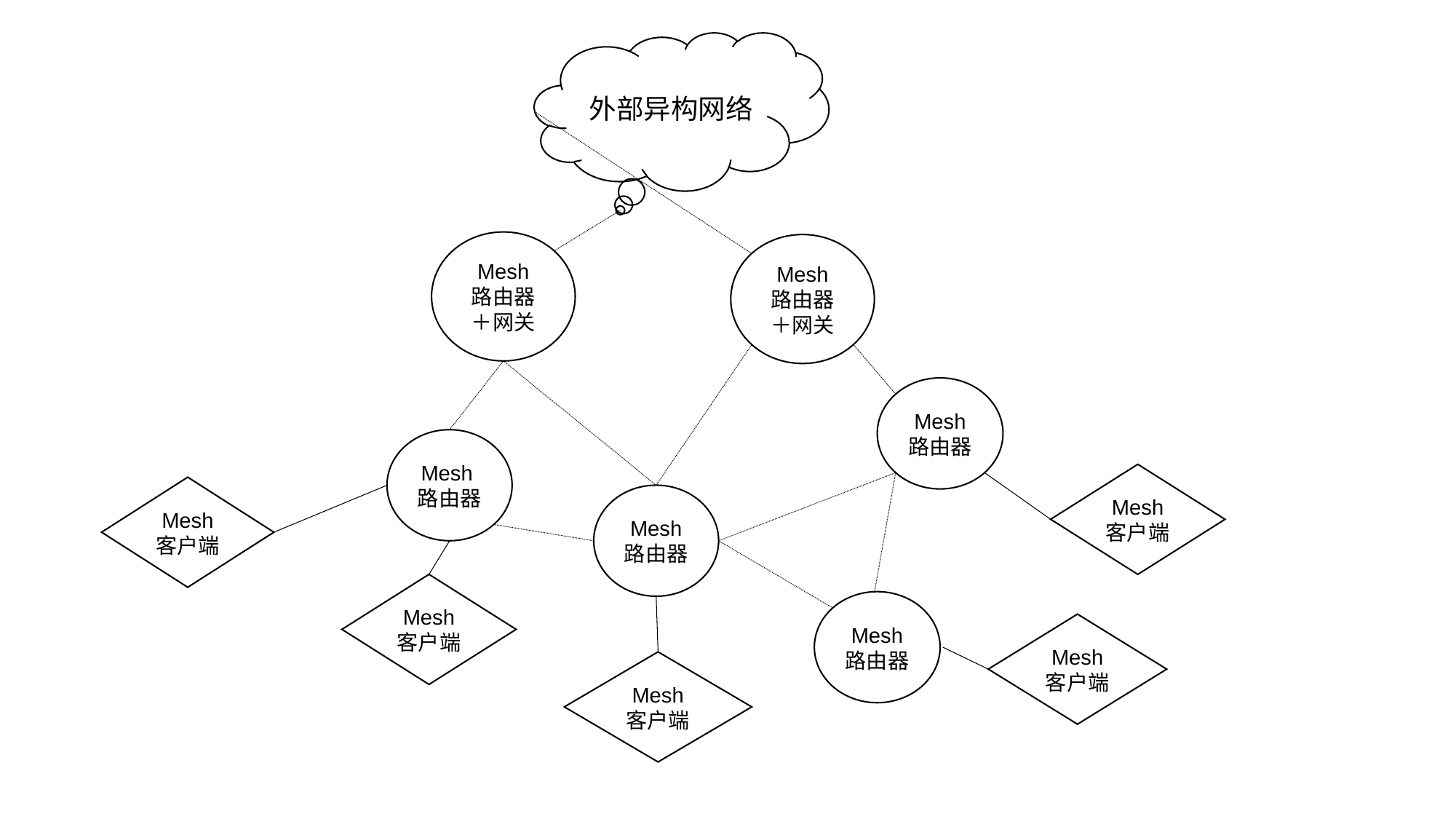

外部异构网络
Mesh 路由器＋网关
Mesh 路由器＋网关
Mesh
路由器
Mesh路由器
Mesh 客户端
Mesh 客户端
Mesh 路由器
Mesh 客户端
Mesh
路由器
Mesh 客户端
Mesh 客户端